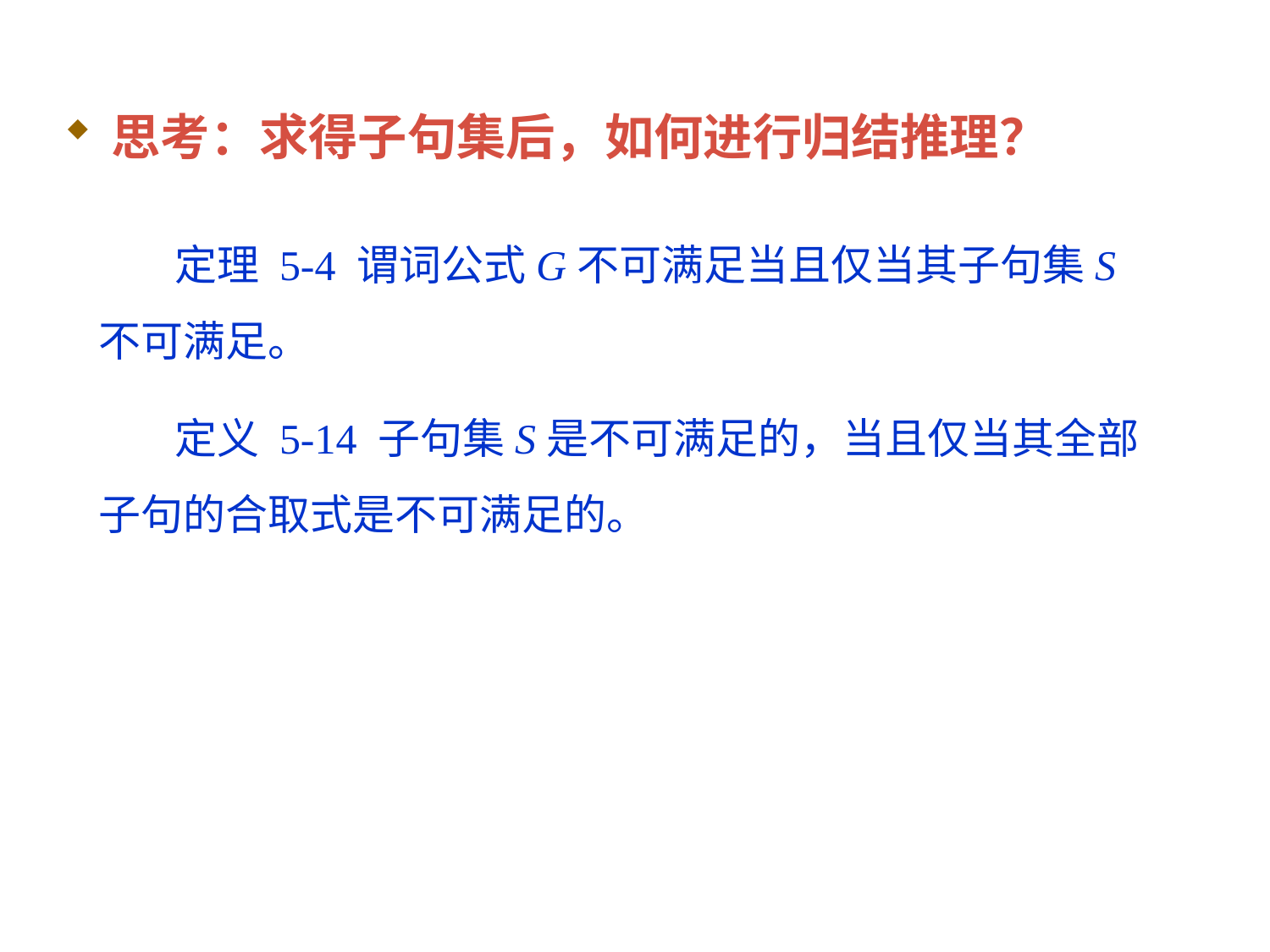

思考：求得子句集后，如何进行归结推理？
            定理 5-4 谓词公式G不可满足当且仅当其子句集S不可满足。
            定义 5-14 子句集S是不可满足的，当且仅当其全部子句的合取式是不可满足的。